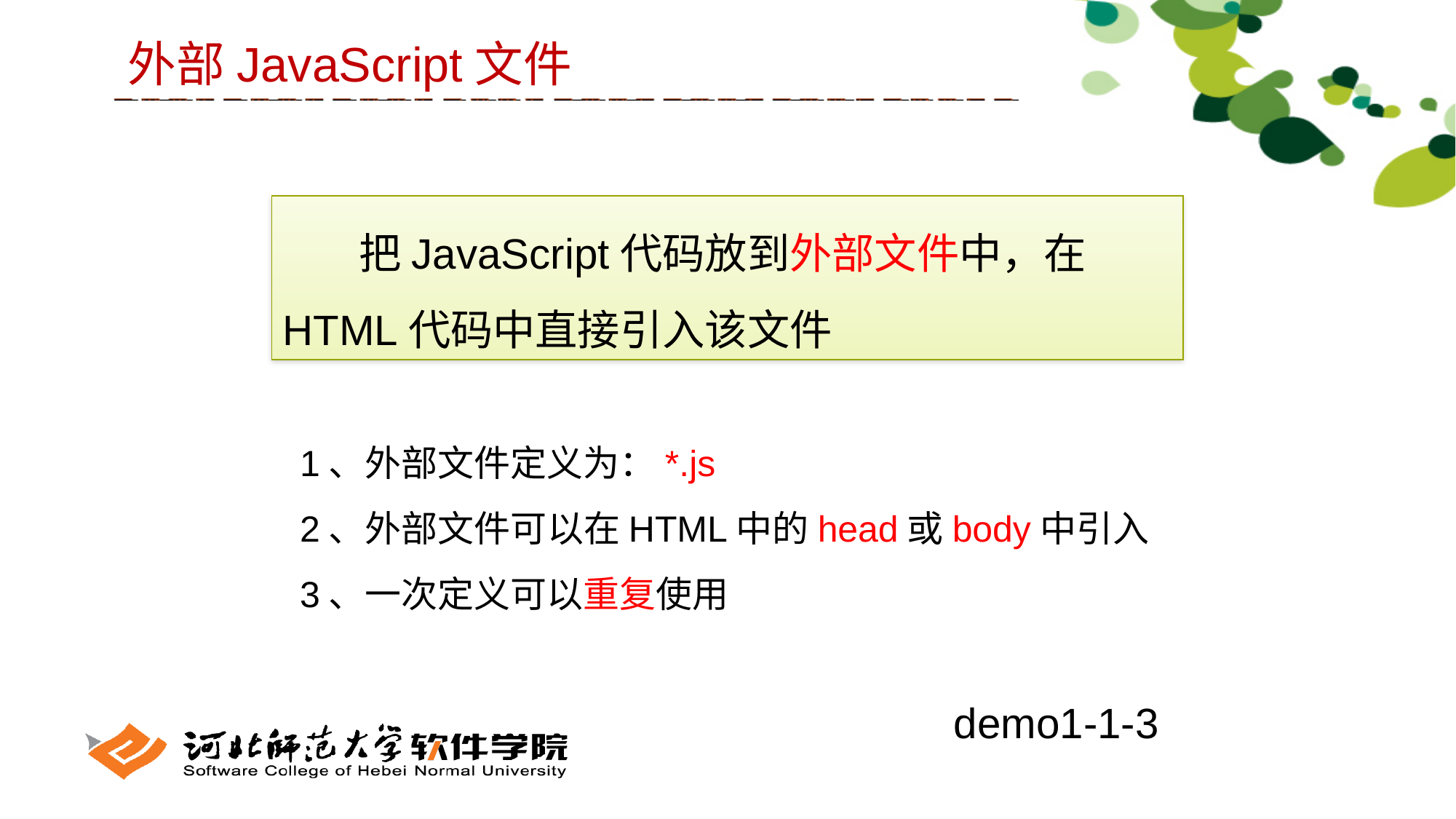

外部JavaScript文件

       把JavaScript代码放到外部文件中，在HTML代码中直接引入该文件
1、外部文件定义为：*.js
2、外部文件可以在HTML中的head或body中引入
3、一次定义可以重复使用
demo1-1-3